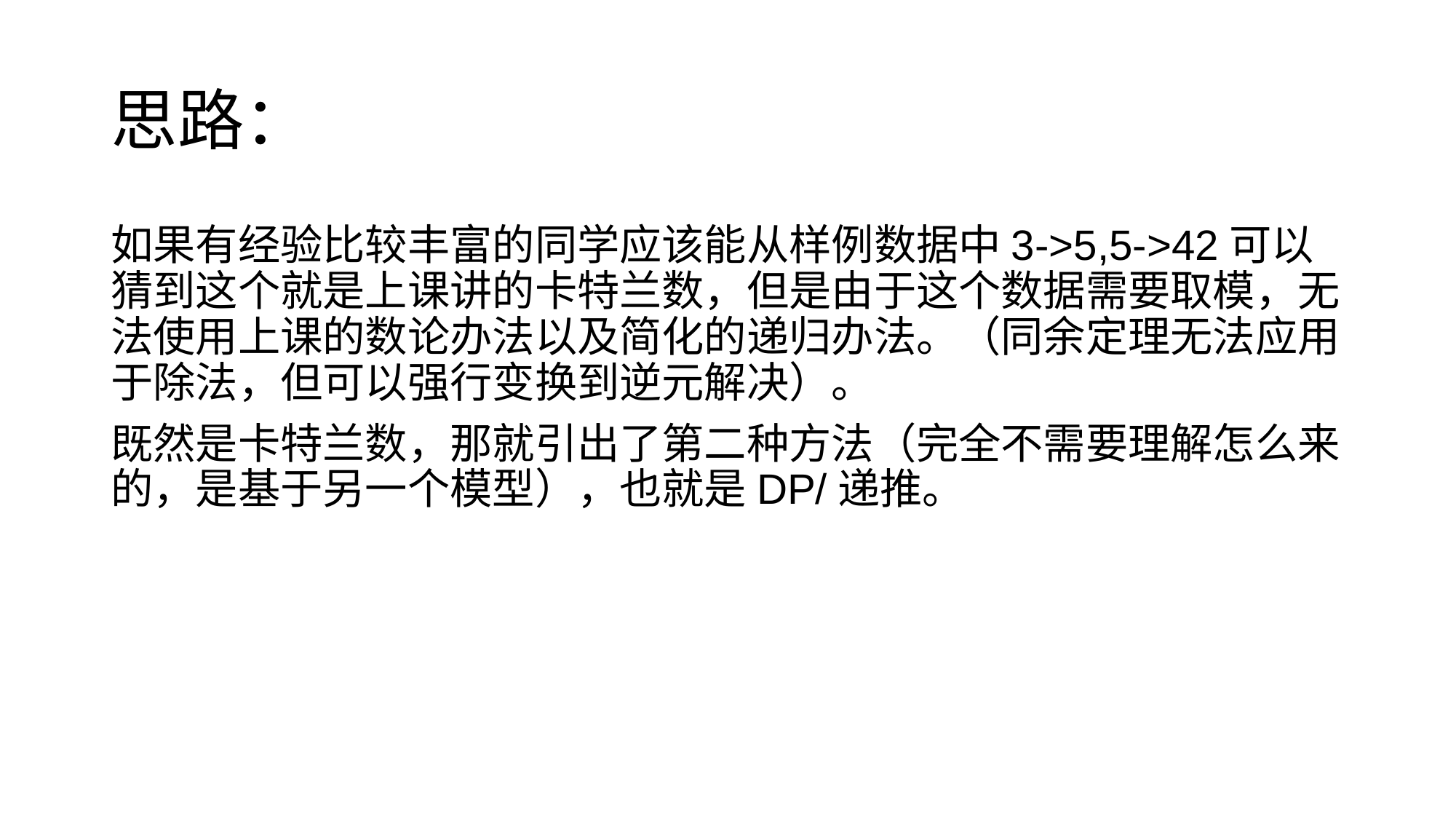

# 思路：
如果有经验比较丰富的同学应该能从样例数据中3->5,5->42可以猜到这个就是上课讲的卡特兰数，但是由于这个数据需要取模，无法使用上课的数论办法以及简化的递归办法。（同余定理无法应用于除法，但可以强行变换到逆元解决）。
既然是卡特兰数，那就引出了第二种方法（完全不需要理解怎么来的，是基于另一个模型），也就是DP/递推。